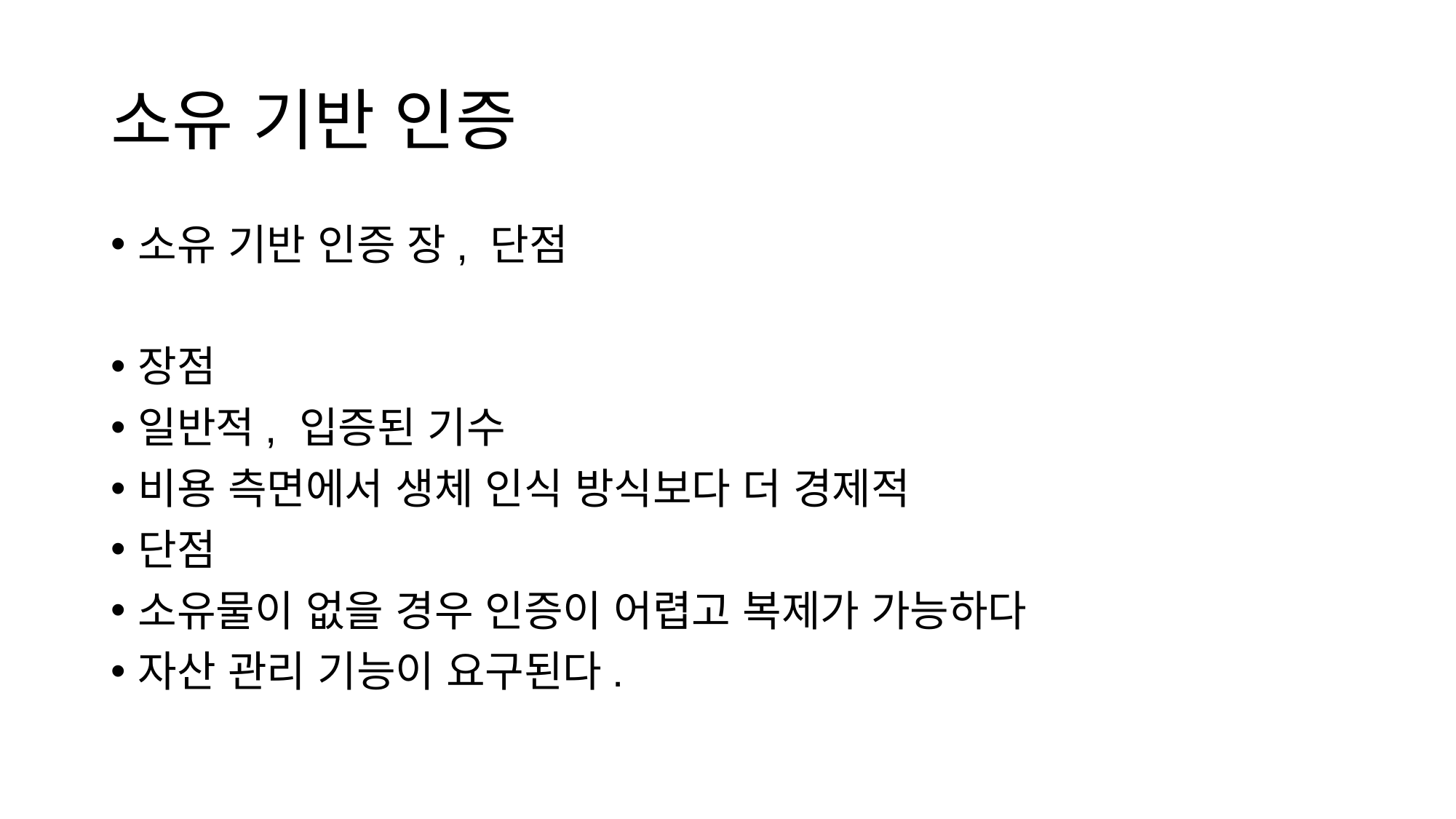

# 소유 기반 인증
소유 기반 인증 장, 단점

장점
일반적, 입증된 기수
비용 측면에서 생체 인식 방식보다 더 경제적
단점
소유물이 없을 경우 인증이 어렵고 복제가 가능하다
자산 관리 기능이 요구된다.